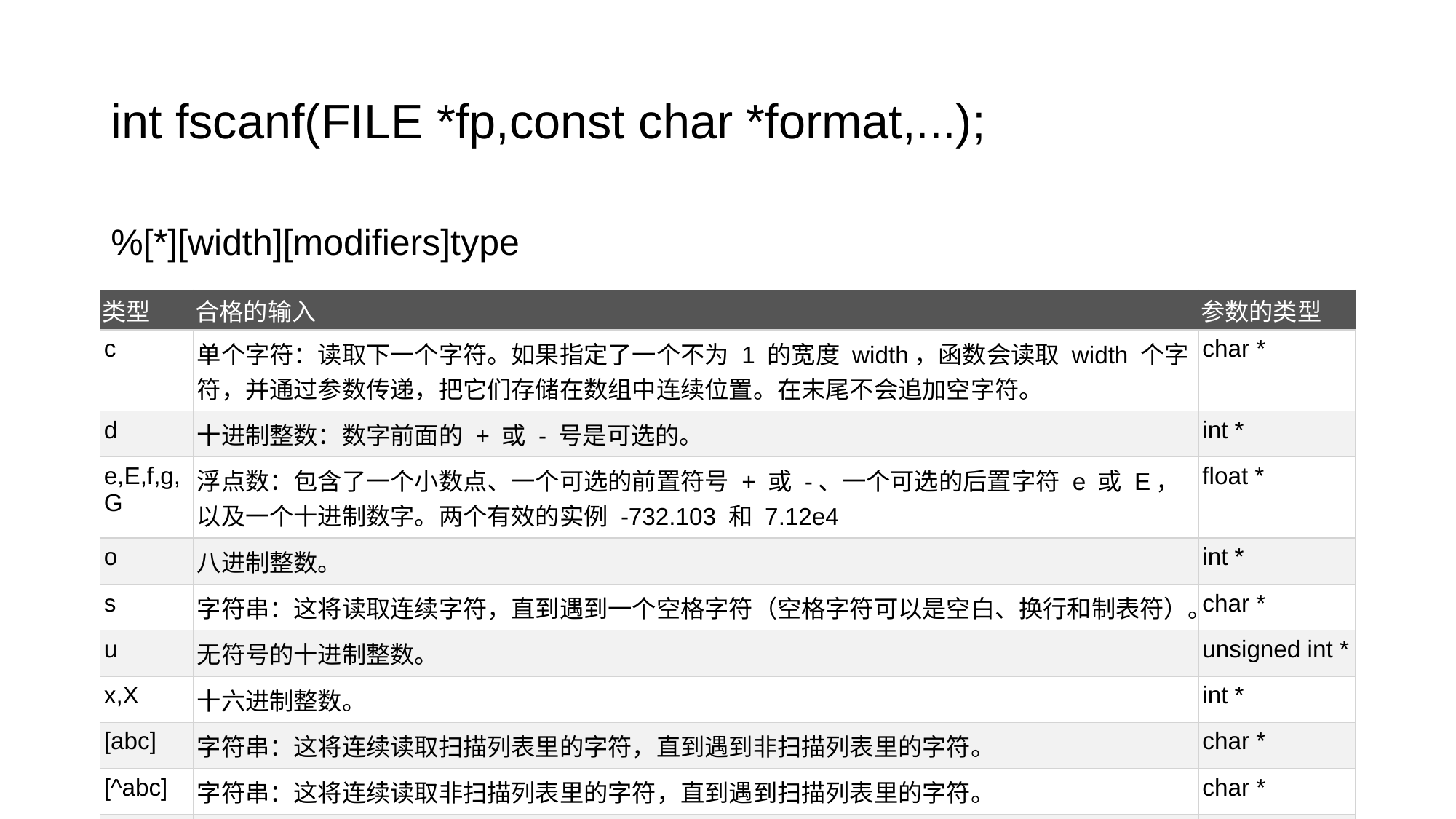

# int fscanf(FILE *fp,const char *format,...);
%[*][width][modifiers]type
| 类型 | 合格的输入 | 参数的类型 |
| --- | --- | --- |
| c | 单个字符：读取下一个字符。如果指定了一个不为 1 的宽度 width，函数会读取 width 个字符，并通过参数传递，把它们存储在数组中连续位置。在末尾不会追加空字符。 | char \* |
| d | 十进制整数：数字前面的 + 或 - 号是可选的。 | int \* |
| e,E,f,g,G | 浮点数：包含了一个小数点、一个可选的前置符号 + 或 -、一个可选的后置字符 e 或 E，以及一个十进制数字。两个有效的实例 -732.103 和 7.12e4 | float \* |
| o | 八进制整数。 | int \* |
| s | 字符串：这将读取连续字符，直到遇到一个空格字符（空格字符可以是空白、换行和制表符）。 | char \* |
| u | 无符号的十进制整数。 | unsigned int \* |
| x,X | 十六进制整数。 | int \* |
| [abc] | 字符串：这将连续读取扫描列表里的字符，直到遇到非扫描列表里的字符。 | char \* |
| [^abc] | 字符串：这将连续读取非扫描列表里的字符，直到遇到扫描列表里的字符。 | char \* |
| n | 十进制整数：当前已读取字符数量。 | int \* |